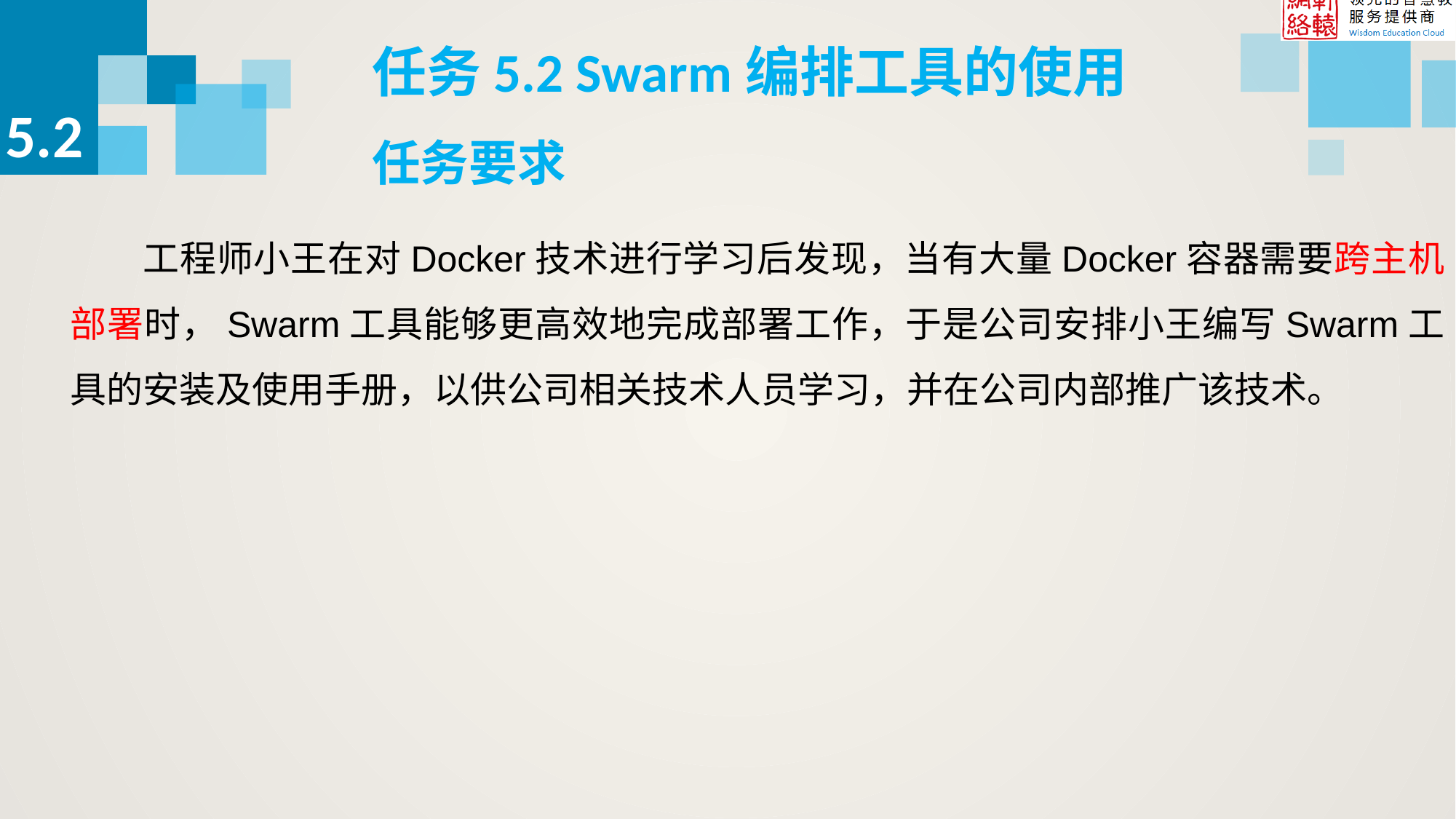

任务5.2 Swarm编排工具的使用
5.2
任务要求
工程师小王在对Docker技术进行学习后发现，当有大量Docker容器需要跨主机部署时，Swarm工具能够更高效地完成部署工作，于是公司安排小王编写Swarm工具的安装及使用手册，以供公司相关技术人员学习，并在公司内部推广该技术。